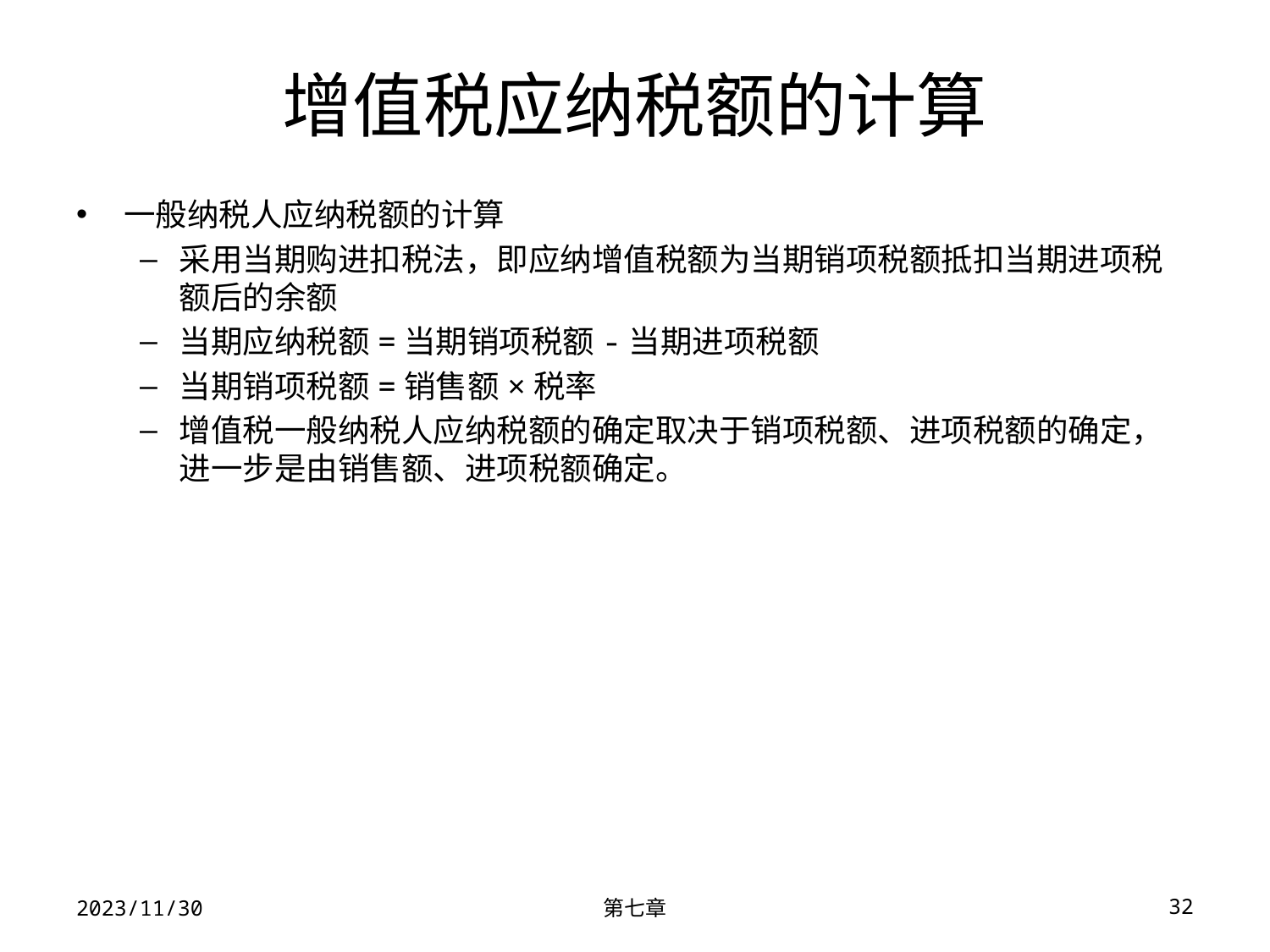

# 增值税应纳税额的计算
一般纳税人应纳税额的计算
采用当期购进扣税法，即应纳增值税额为当期销项税额抵扣当期进项税额后的余额
当期应纳税额=当期销项税额-当期进项税额
当期销项税额=销售额×税率
增值税一般纳税人应纳税额的确定取决于销项税额、进项税额的确定，进一步是由销售额、进项税额确定。
2023/11/30
第七章
32